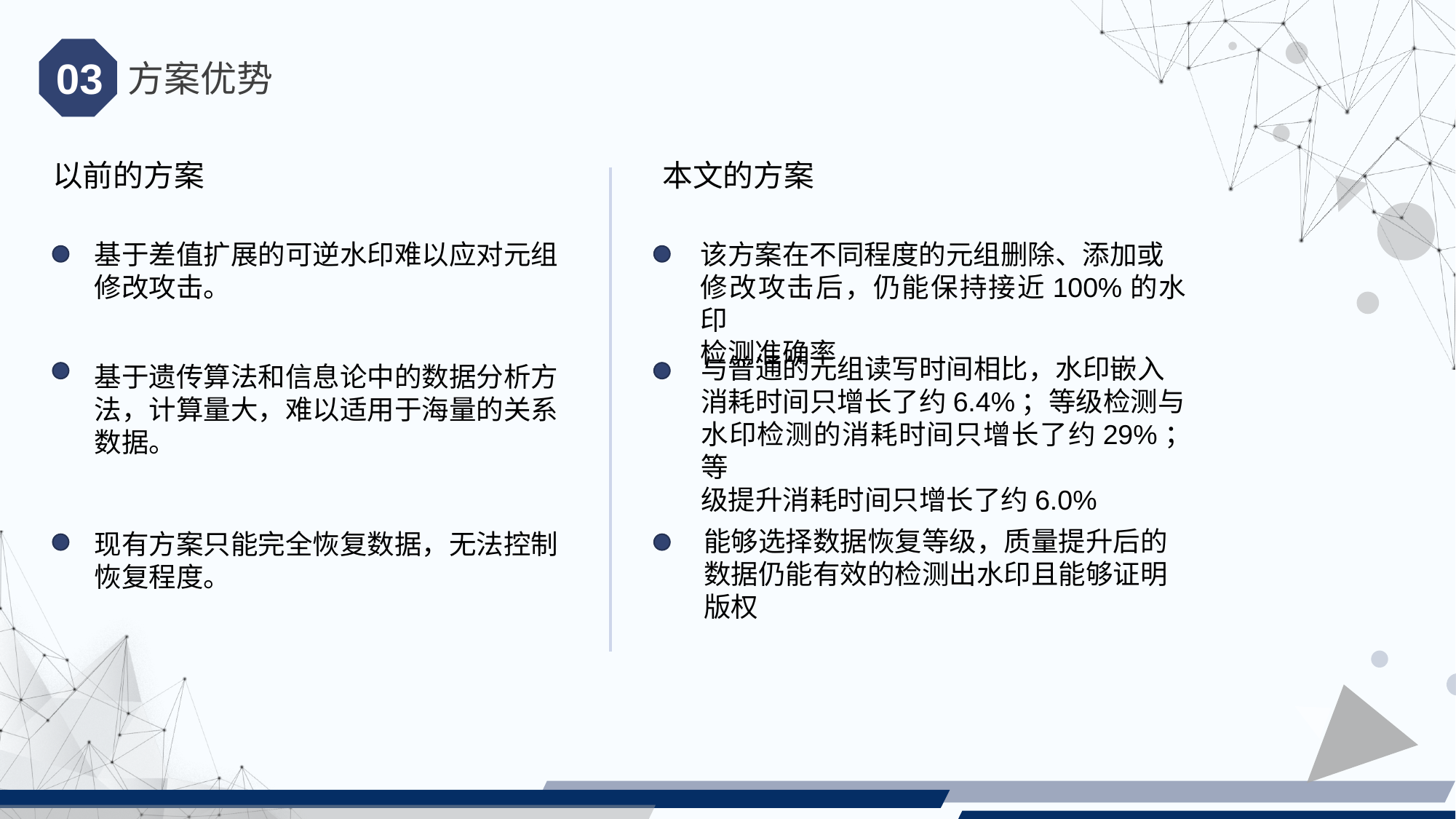

03
方案优势
以前的方案
本文的方案
基于差值扩展的可逆水印难以应对元组
修改攻击。
该方案在不同程度的元组删除、添加或
修改攻击后，仍能保持接近100%的水印
检测准确率

与普通的元组读写时间相比，水印嵌入
消耗时间只增长了约6.4%；等级检测与
水印检测的消耗时间只增长了约29%；等
级提升消耗时间只增长了约6.0%
基于遗传算法和信息论中的数据分析方
法，计算量大，难以适用于海量的关系
数据。

能够选择数据恢复等级，质量提升后的
数据仍能有效的检测出水印且能够证明
版权
现有方案只能完全恢复数据，无法控制
恢复程度。